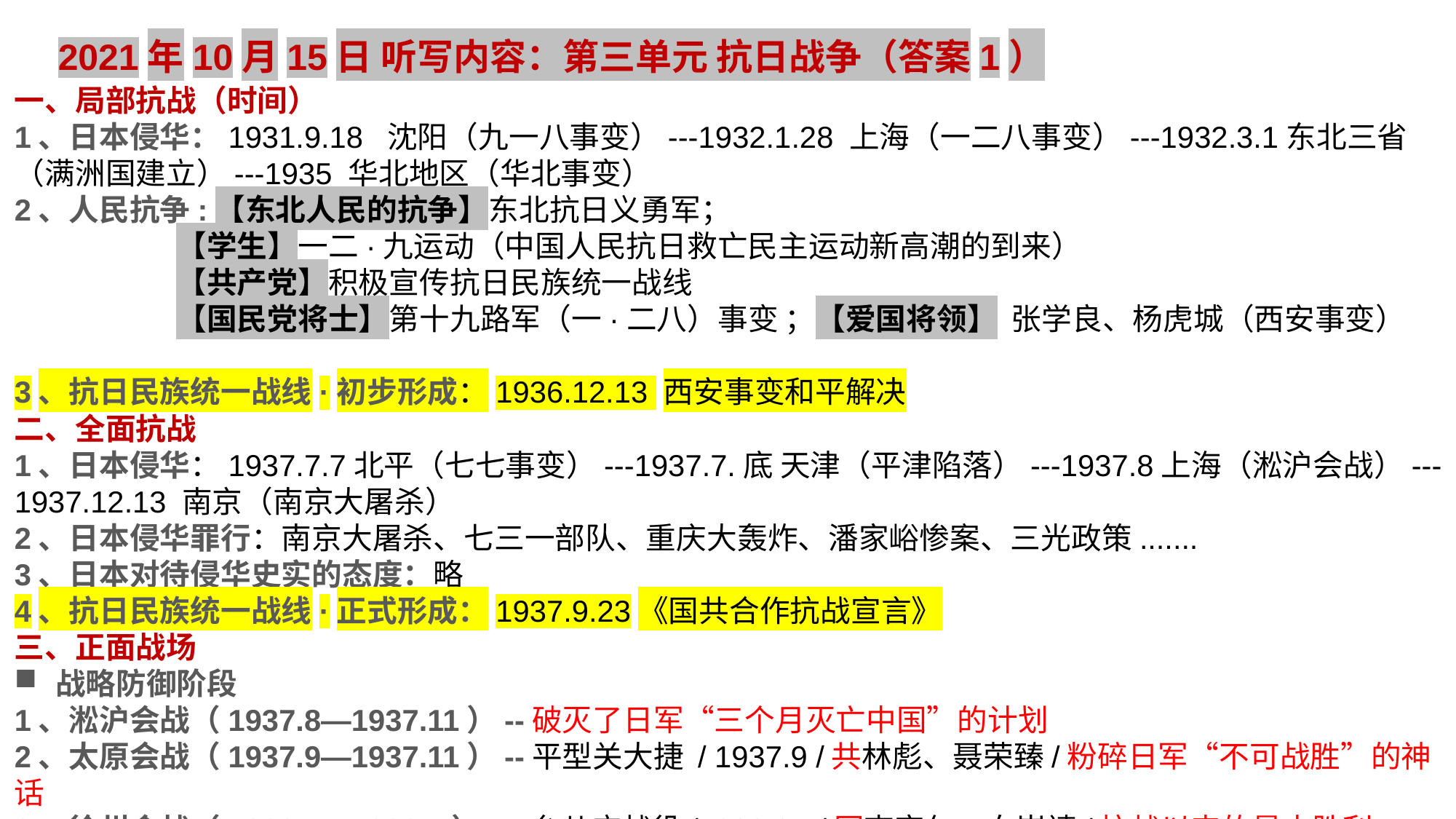

2021年10月15日 听写内容：第三单元 抗日战争（答案1）
一、局部抗战（时间）
1、日本侵华：1931.9.18  沈阳（九一八事变）---1932.1.28 上海（一二八事变）---1932.3.1东北三省（满洲国建立）---1935 华北地区（华北事变）
2、人民抗争:【东北人民的抗争】东北抗日义勇军；
                       【学生】一二·九运动（中国人民抗日救亡民主运动新高潮的到来）
                       【共产党】积极宣传抗日民族统一战线
                       【国民党将士】第十九路军（一·二八）事变 ；【爱国将领】  张学良、杨虎城（西安事变）
3、抗日民族统一战线·初步形成：1936.12.13 西安事变和平解决
二、全面抗战
1、日本侵华：1937.7.7北平（七七事变）---1937.7.底 天津（平津陷落）---1937.8上海（淞沪会战）---1937.12.13 南京（南京大屠杀）
2、日本侵华罪行：南京大屠杀、七三一部队、重庆大轰炸、潘家峪惨案、三光政策.......
3、日本对待侵华史实的态度：略
4、抗日民族统一战线·正式形成：1937.9.23《国共合作抗战宣言》
三、正面战场
战略防御阶段
1、淞沪会战（1937.8—1937.11）--破灭了日军“三个月灭亡中国”的计划
2、太原会战（1937.9—1937.11）--平型关大捷 / 1937.9 /共林彪、聂荣臻/粉碎日军“不可战胜”的神话
3、徐州会战（1938.1—1938.5）  --台儿庄战役/1938.3-4/国李宗仁、白崇禧/抗战以来的最大胜利
4、武汉会战（1938.6—1938.10）